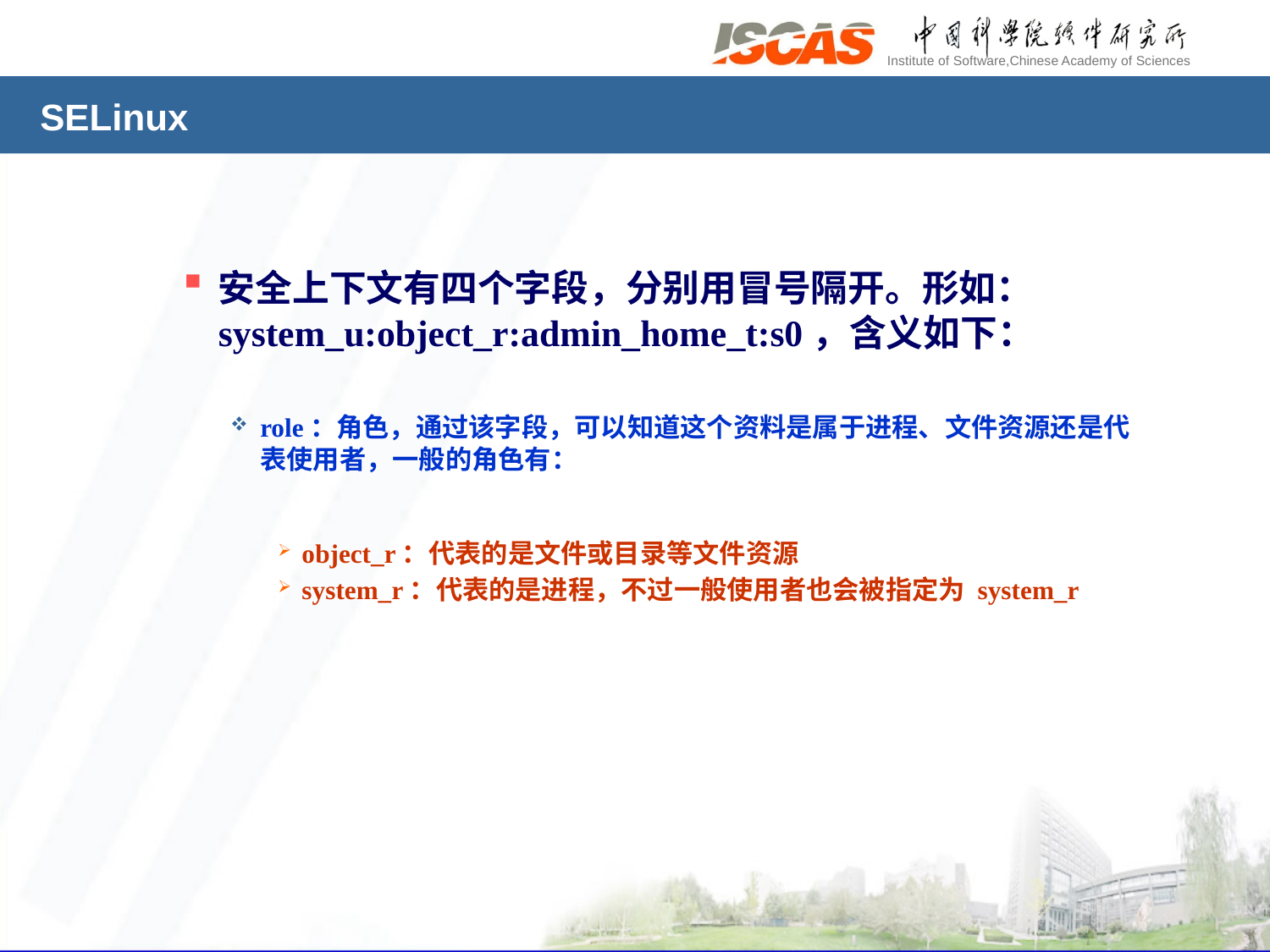

# SELinux
安全上下文有四个字段，分别用冒号隔开。形如：system_u:object_r:admin_home_t:s0，含义如下：

role：角色，通过该字段，可以知道这个资料是属于进程、文件资源还是代表使用者，一般的角色有：

object_r：代表的是文件或目录等文件资源
system_r：代表的是进程，不过一般使用者也会被指定为 system_r